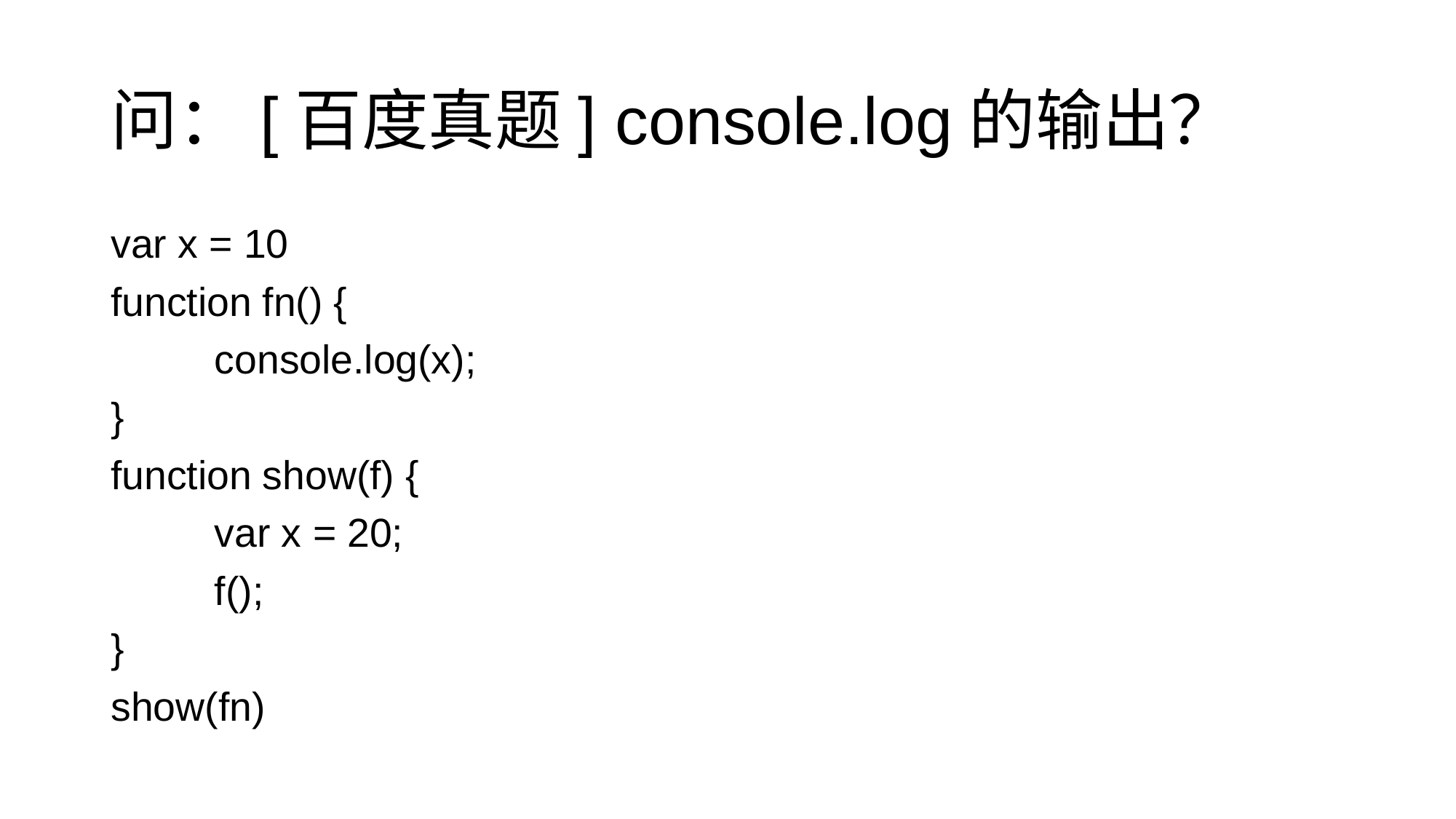

# 问：[百度真题] console.log的输出？
var x = 10
function fn() {
	console.log(x);
}
function show(f) {
	var x = 20;
	f();
}
show(fn)